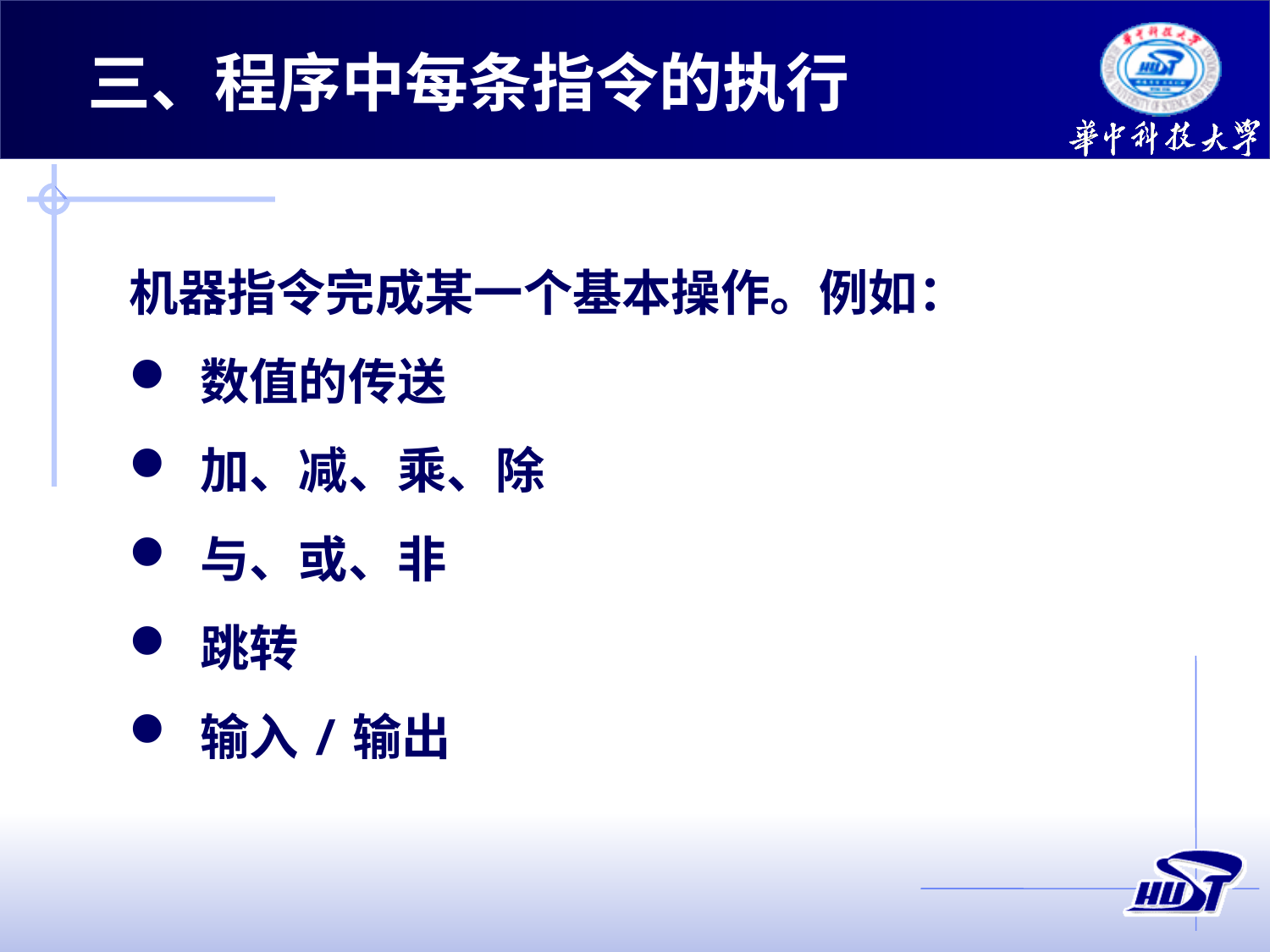

三、程序中每条指令的执行
机器指令完成某一个基本操作。例如：
数值的传送
加、减、乘、除
与、或、非
跳转
输入/输出